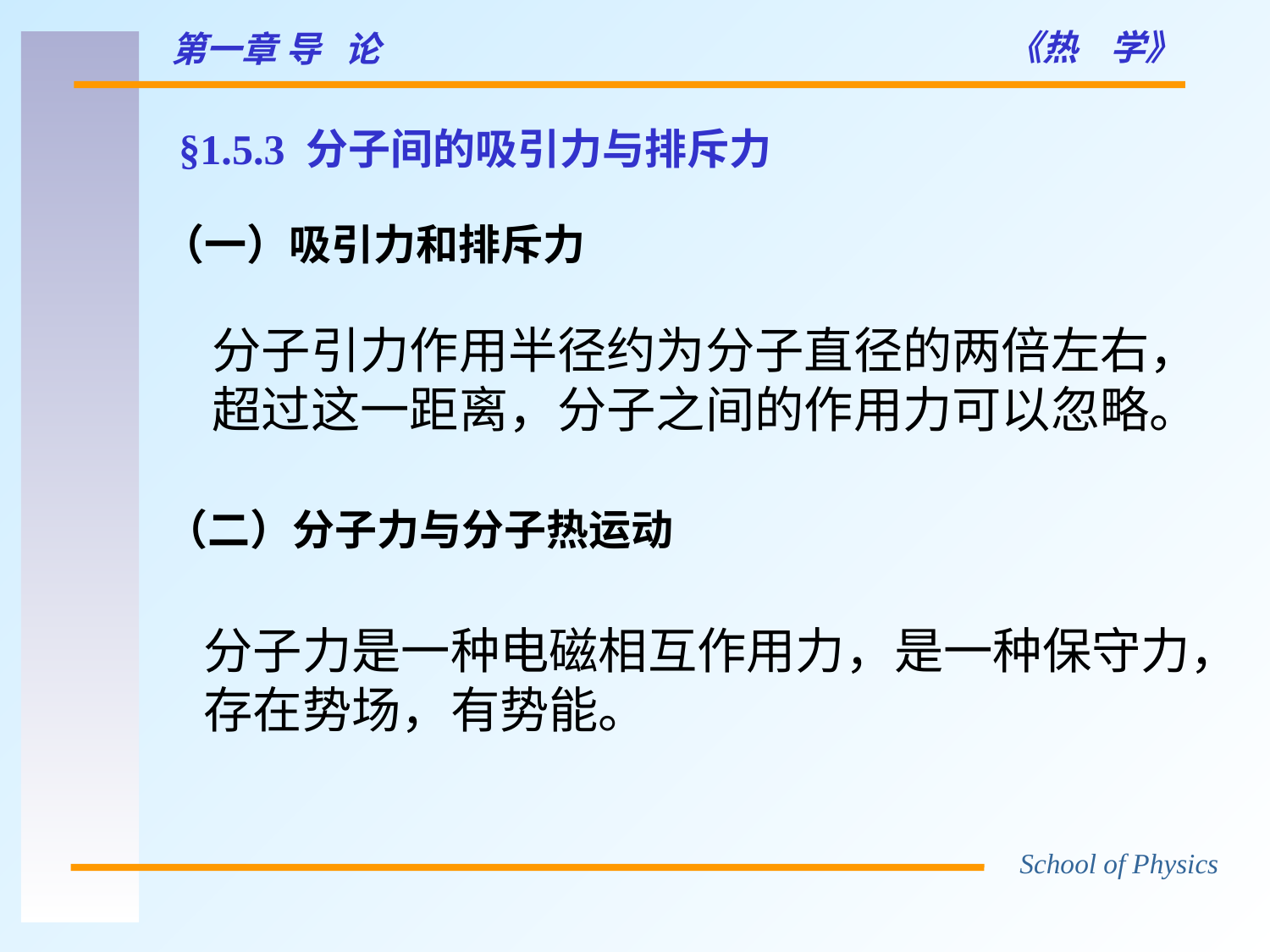

§1.5.3 分子间的吸引力与排斥力
（一）吸引力和排斥力
分子引力作用半径约为分子直径的两倍左右，
超过这一距离，分子之间的作用力可以忽略。
（二）分子力与分子热运动
分子力是一种电磁相互作用力，是一种保守力，
存在势场，有势能。